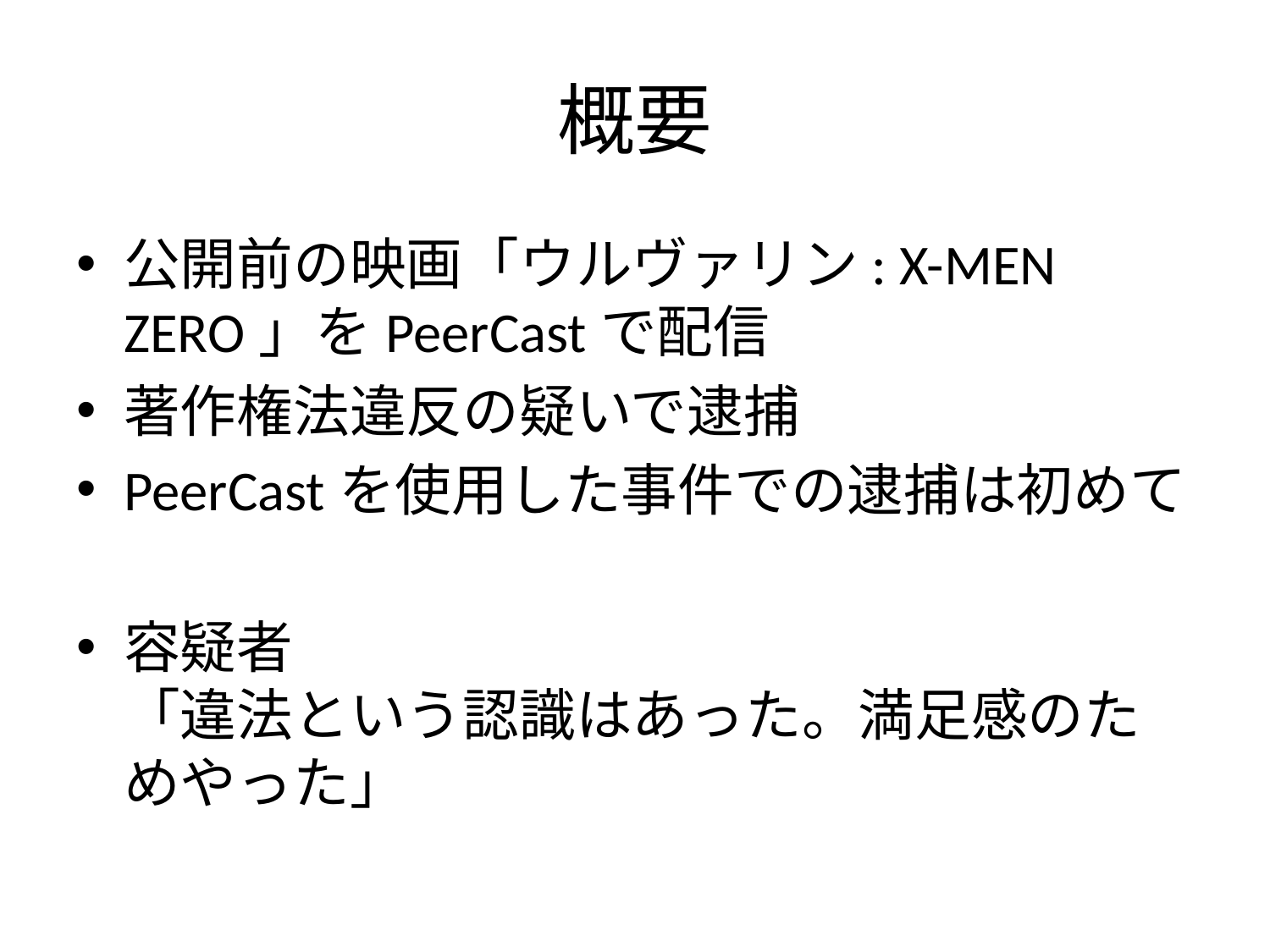

# 概要
公開前の映画「ウルヴァリン: X-MEN ZERO」をPeerCastで配信
著作権法違反の疑いで逮捕
PeerCastを使用した事件での逮捕は初めて

容疑者
「違法という認識はあった。満足感のためやった」